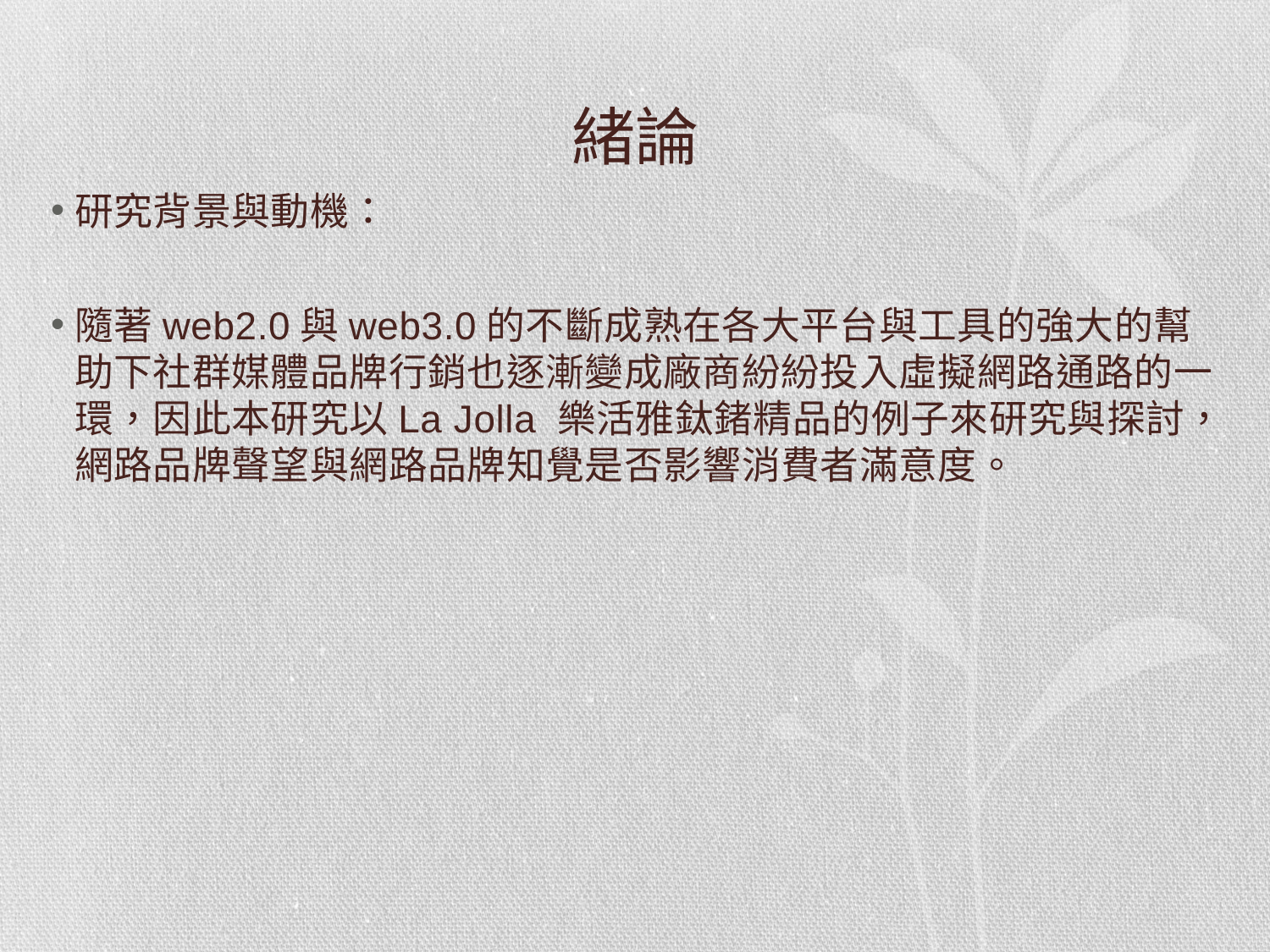

# 緒論
研究背景與動機：

隨著web2.0與web3.0的不斷成熟在各大平台與工具的強大的幫助下社群媒體品牌行銷也逐漸變成廠商紛紛投入虛擬網路通路的一環，因此本研究以La Jolla 樂活雅鈦鍺精品的例子來研究與探討，網路品牌聲望與網路品牌知覺是否影響消費者滿意度。